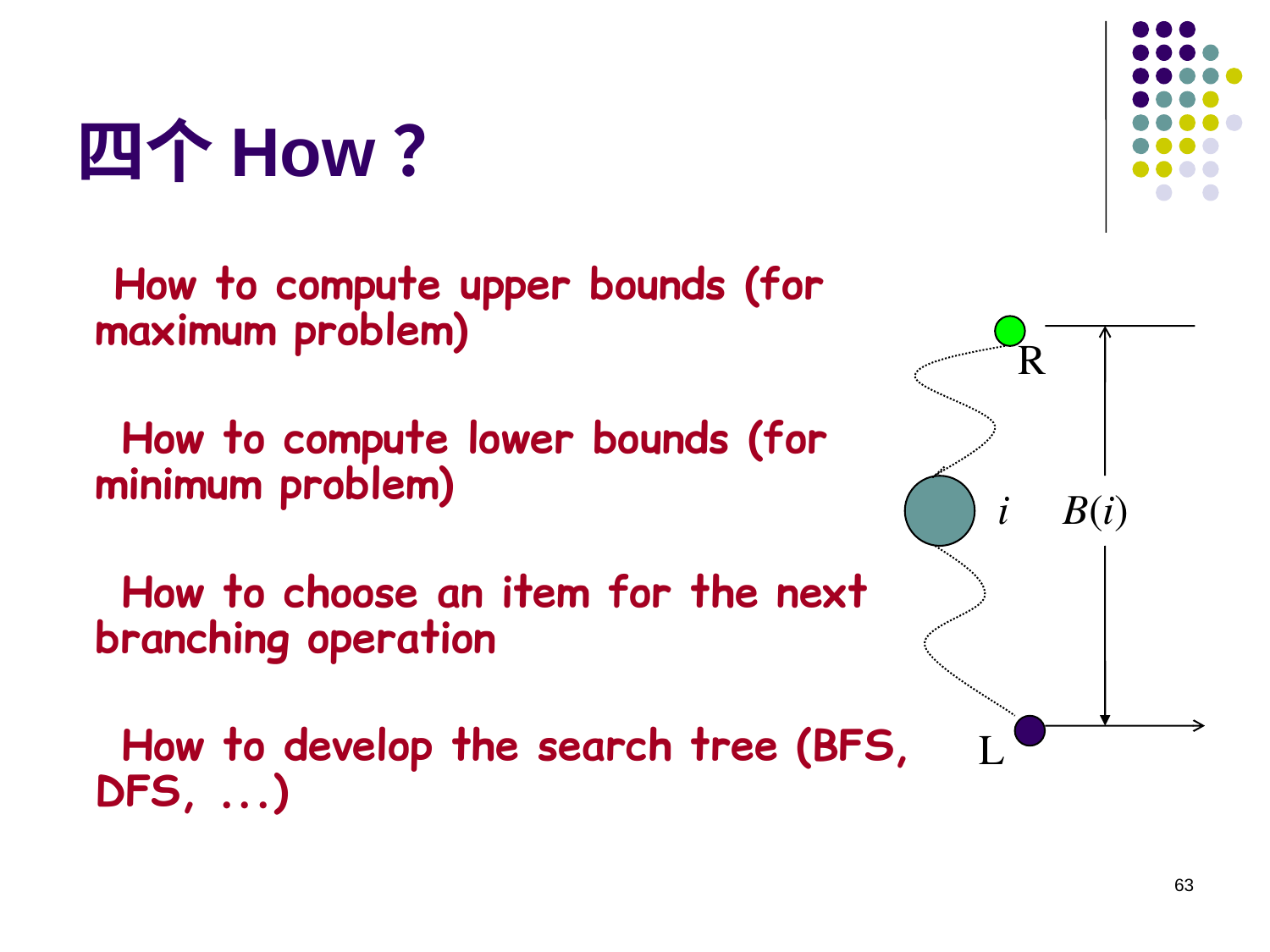

# 四个How？
 	 How to compute upper bounds (for maximum problem)

    How to compute lower bounds (for minimum problem)

    How to choose an item for the next branching operation

    How to develop the search tree (BFS, DFS, ...)

R

i
B(i)

L

63